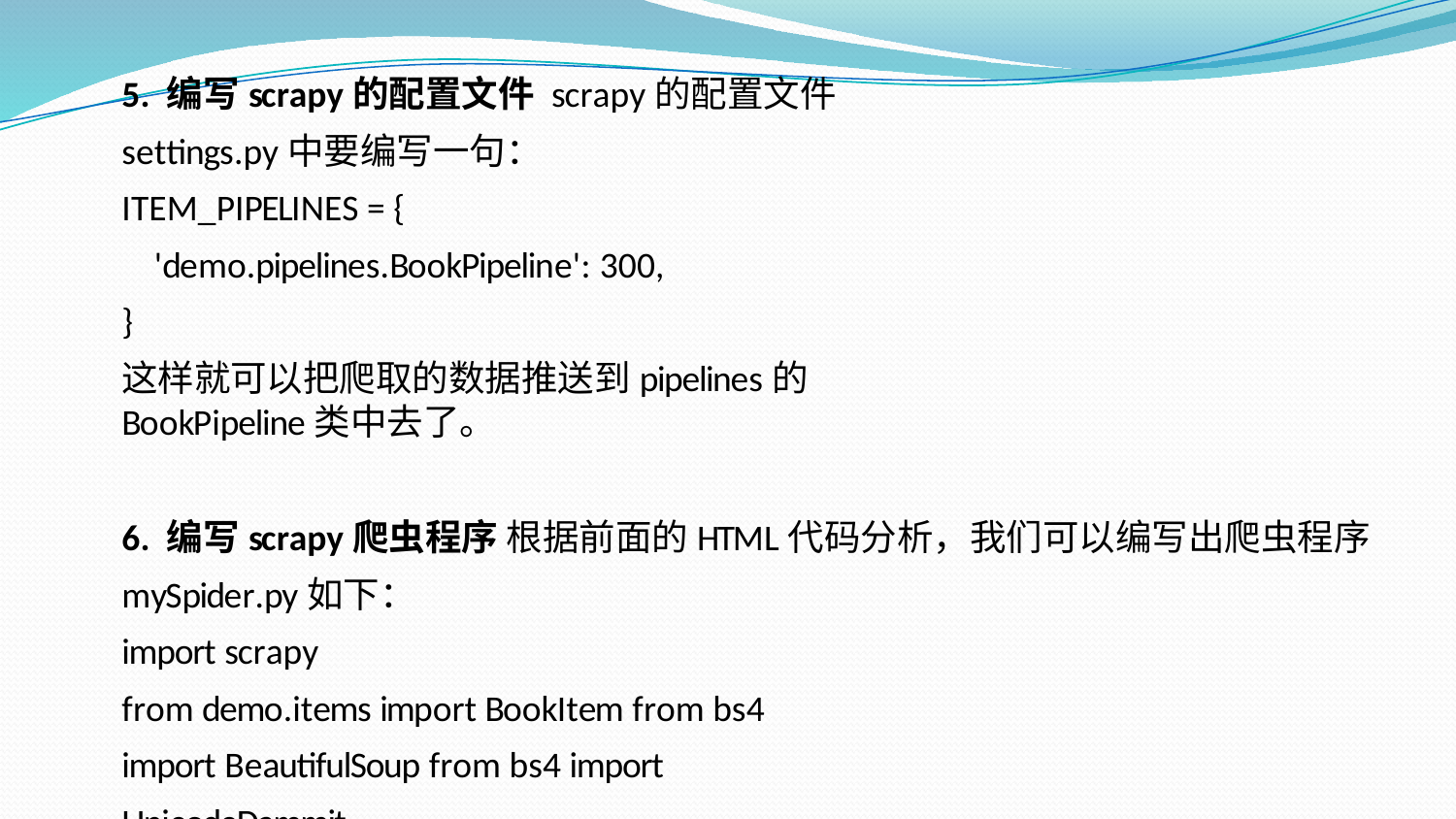

5. 编写scrapy的配置文件 scrapy的配置文件settings.py中要编写一句：
ITEM_PIPELINES = {
'demo.pipelines.BookPipeline': 300,
}
这样就可以把爬取的数据推送到pipelines的BookPipeline类中去了。

6. 编写scrapy爬虫程序 根据前面的HTML代码分析，我们可以编写出爬虫程序mySpider.py如下：
import scrapy
from demo.items import BookItem from bs4 import BeautifulSoup from bs4 import UnicodeDammit